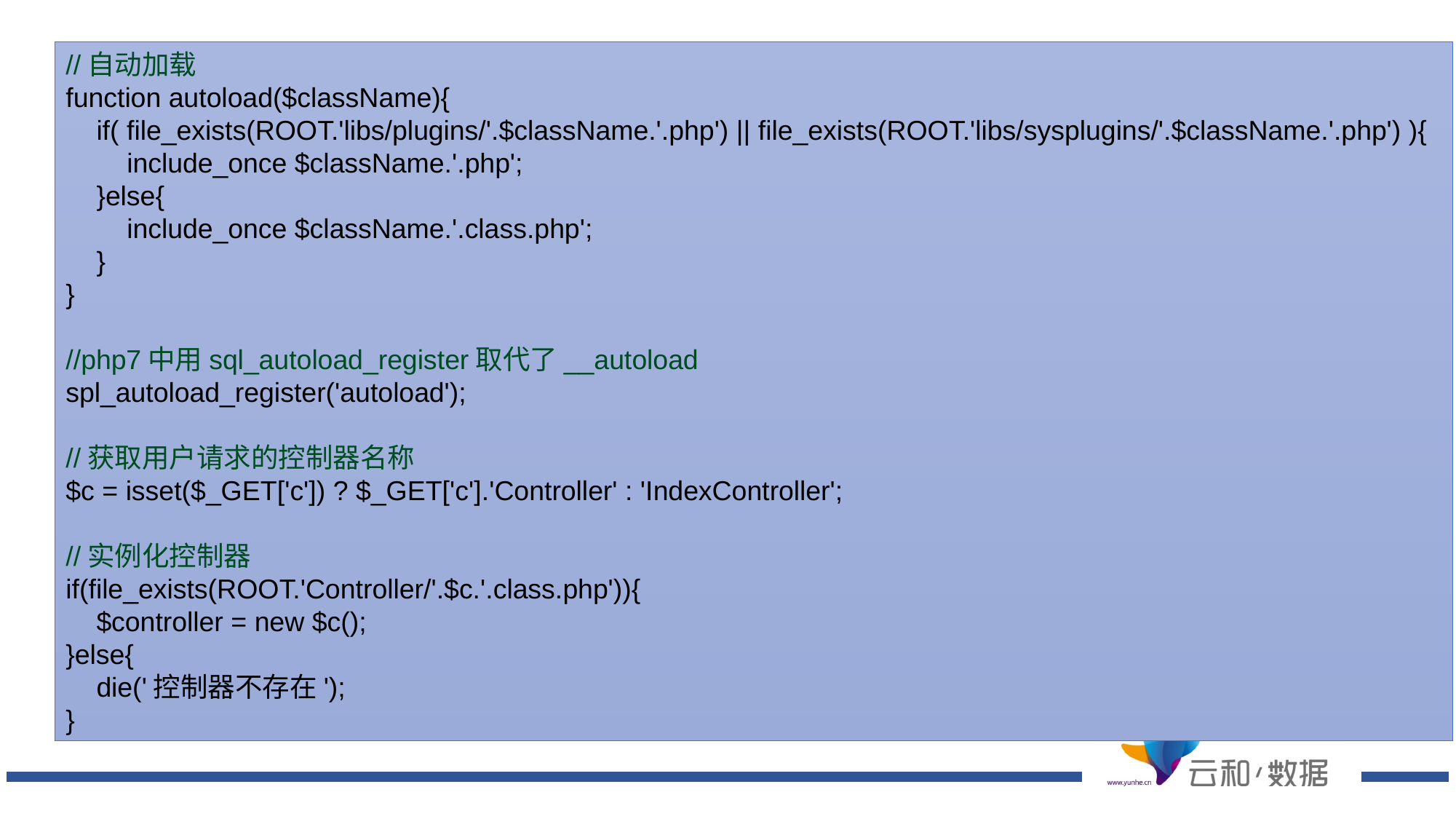

//自动加载
function autoload($className){
    if( file_exists(ROOT.'libs/plugins/'.$className.'.php') || file_exists(ROOT.'libs/sysplugins/'.$className.'.php') ){
        include_once $className.'.php';
    }else{
        include_once $className.'.class.php';
    }
}

//php7中用sql_autoload_register取代了__autoload
spl_autoload_register('autoload');

//获取用户请求的控制器名称
$c = isset($_GET['c']) ? $_GET['c'].'Controller' : 'IndexController';

//实例化控制器
if(file_exists(ROOT.'Controller/'.$c.'.class.php')){
    $controller = new $c();
}else{
    die('控制器不存在');
}